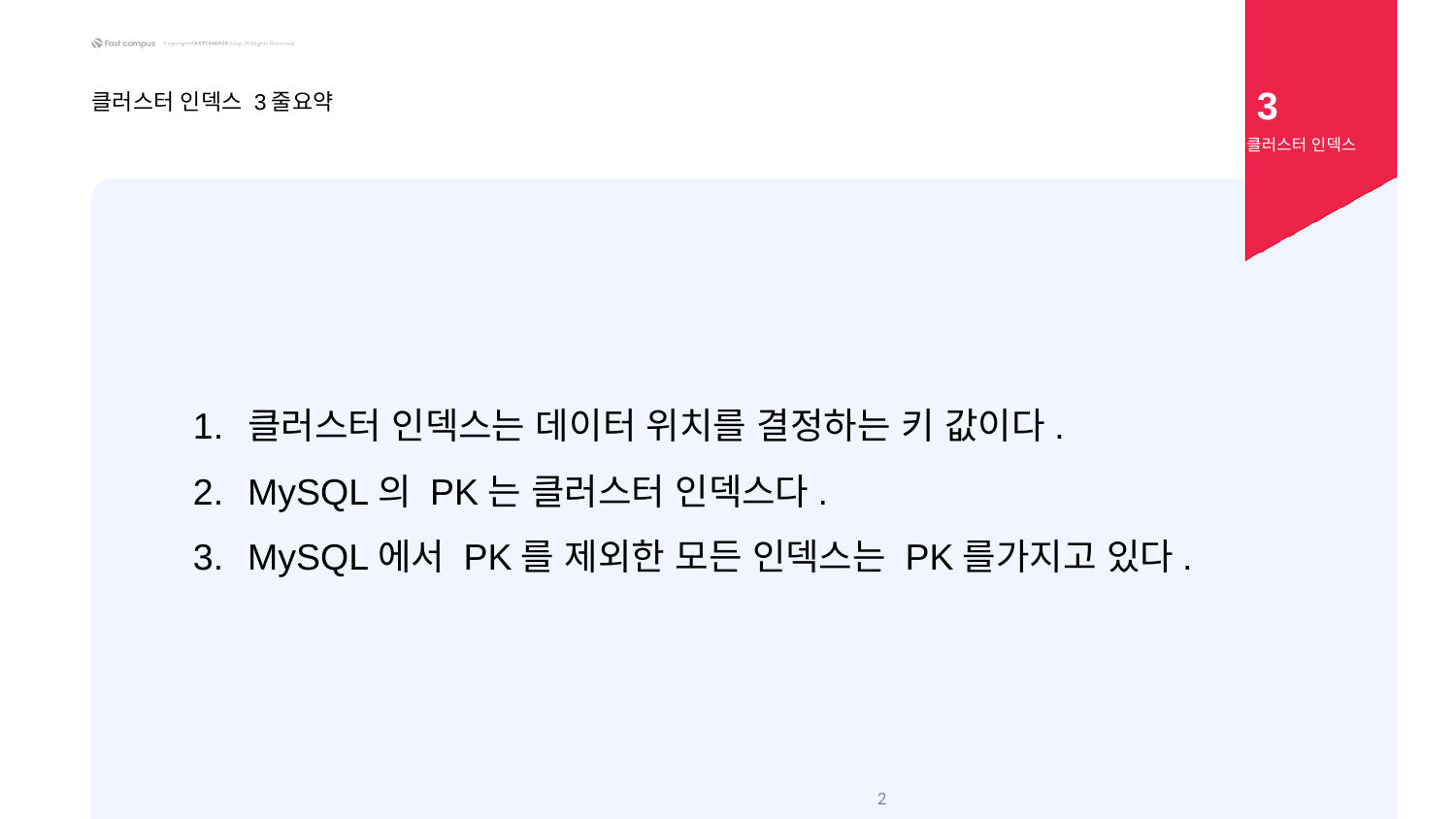

3
클러스터 인덱스 3줄요약
클러스터 인덱스
클러스터 인덱스는 데이터 위치를 결정하는 키 값이다.
MySQL의 PK는 클러스터 인덱스다.
MySQL에서 PK를 제외한 모든 인덱스는 PK를가지고 있다.

2